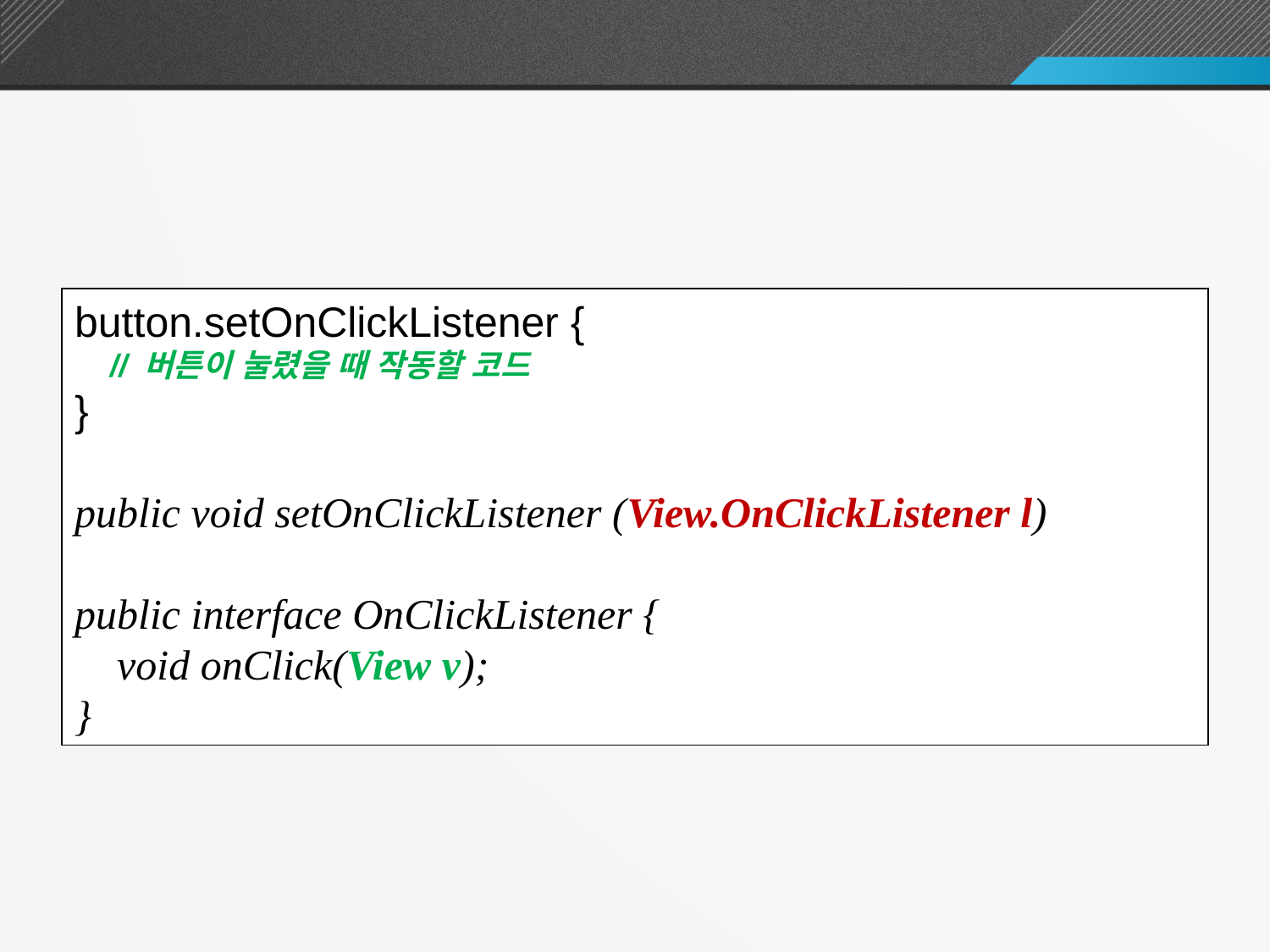

setOnClickListener 메서드의 원형
button.setOnClickListener {
    // 버튼이 눌렸을 때 작동할 코드
}

public void setOnClickListener (View.OnClickListener l)

public interface OnClickListener {
    void onClick(View v);
}